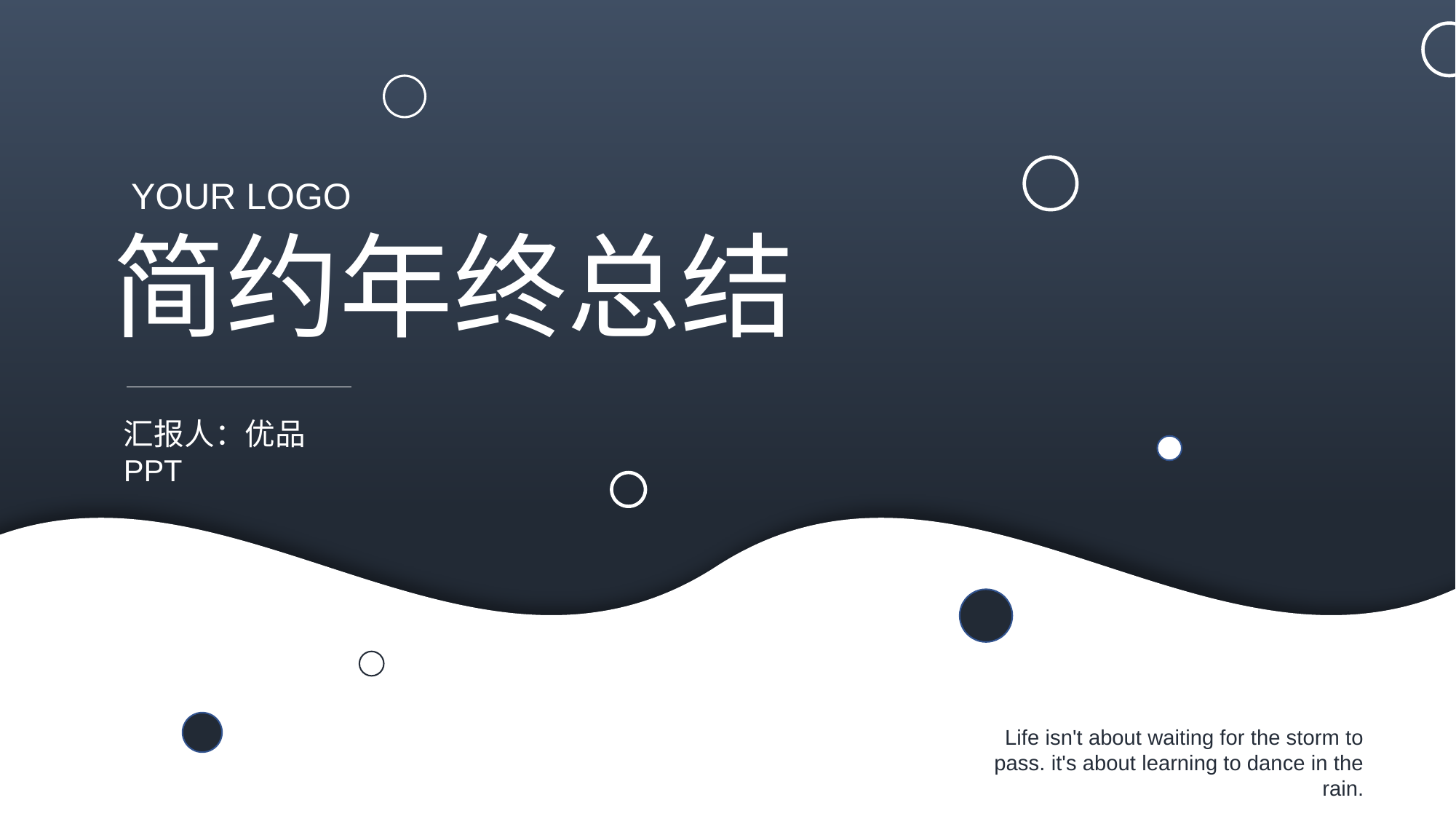

YOUR LOGO

简约年终总结
汇报人：优品PPT

 Life isn't about waiting for the storm to pass. it's about learning to dance in the rain.